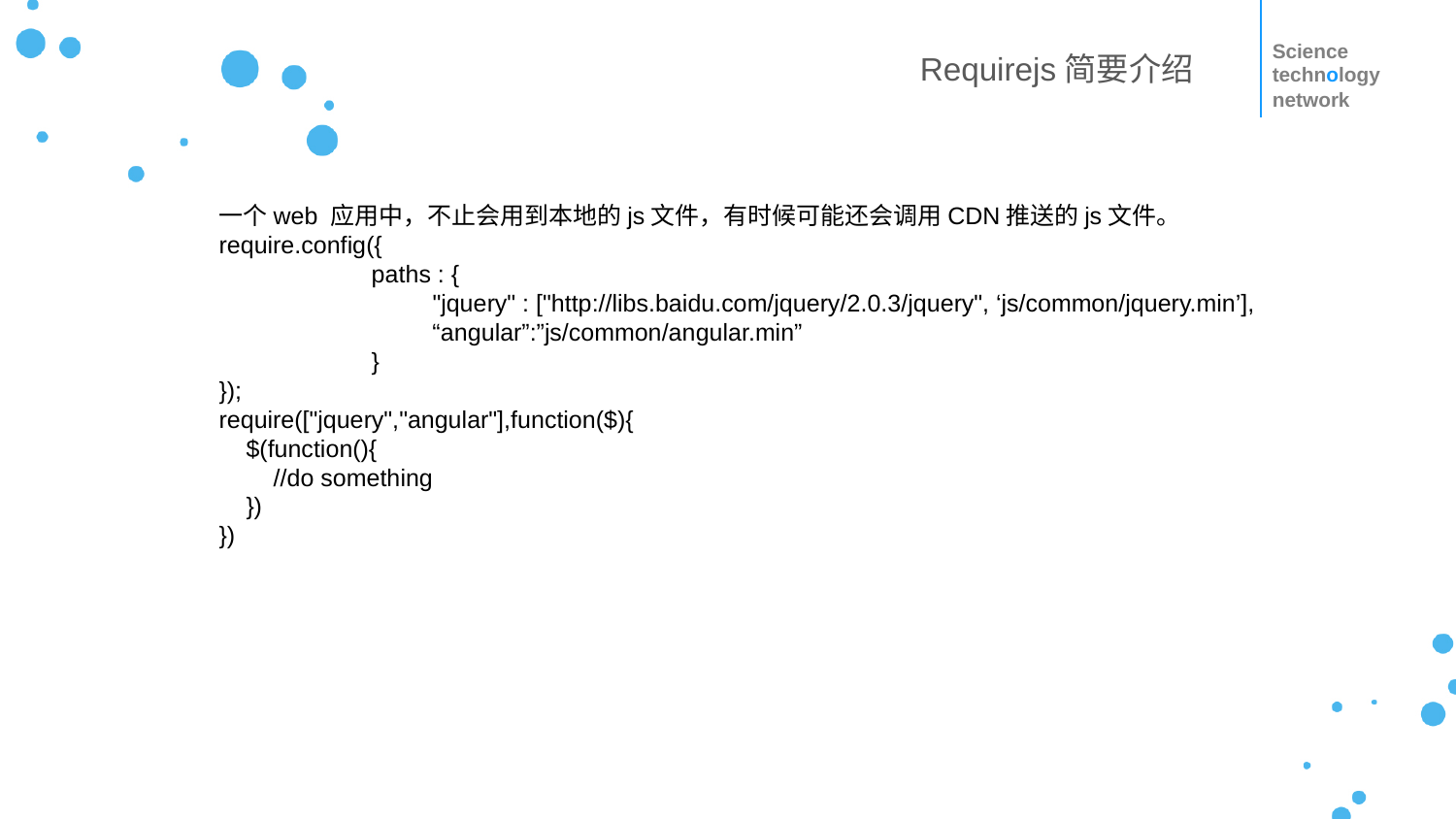

Science
technology
network
Requirejs简要介绍
一个web 应用中，不止会用到本地的js文件，有时候可能还会调用CDN推送的js文件。
require.config({
	 paths : {
	          "jquery" : ["http://libs.baidu.com/jquery/2.0.3/jquery", ‘js/common/jquery.min’],
	          “angular”:”js/common/angular.min”
	 }
});
require(["jquery","angular"],function($){
    $(function(){
        //do something
    })
})